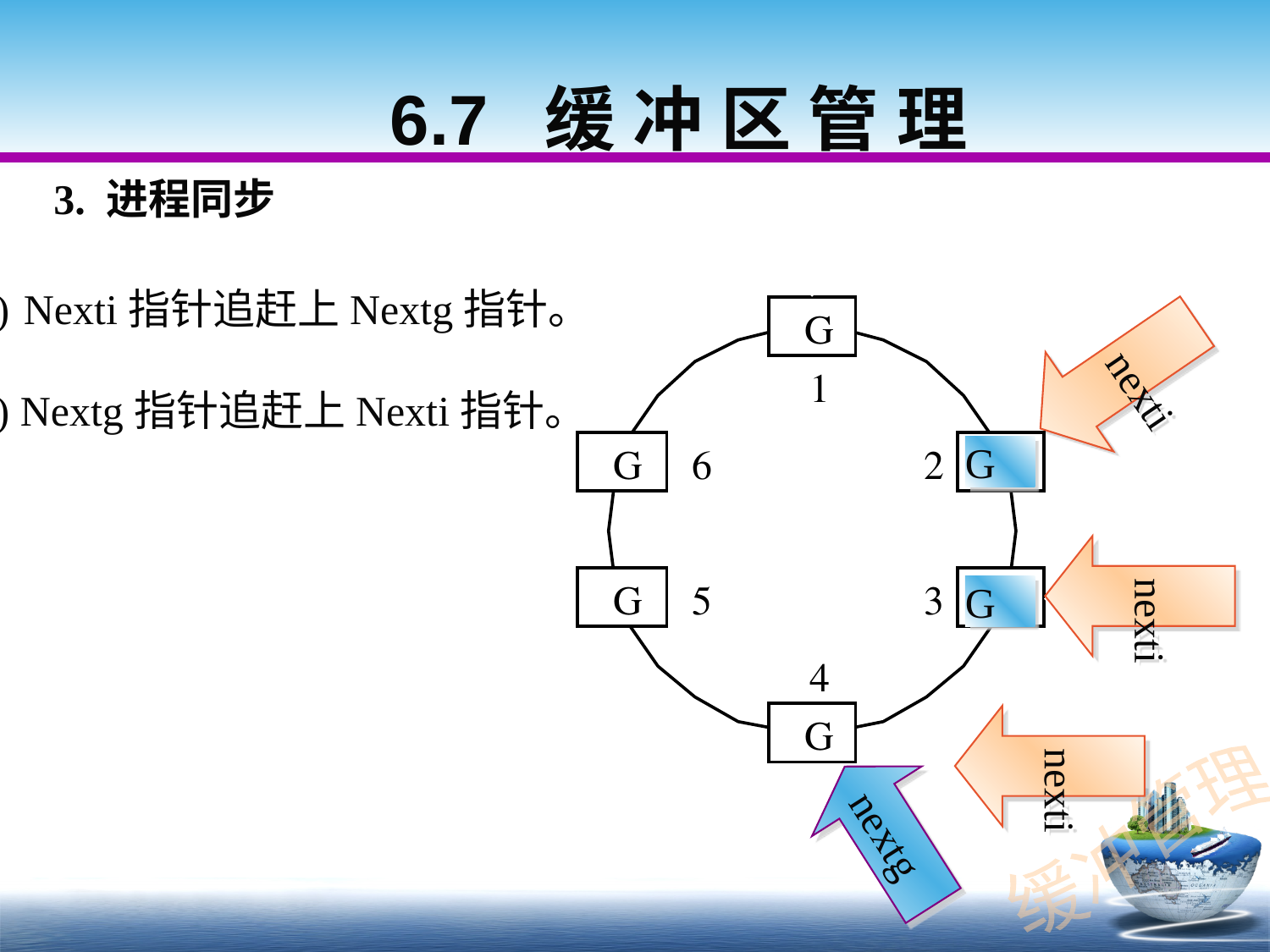

6.7  缓 冲 区 管 理

3. 进程同步

Nexti指针追赶上Nextg指针。

(2) Nextg指针追赶上Nexti指针。
nexti

G

1

G
G
6
2
R
nexti

G
5
3
R
G

4
nexti

G
nextg
缓冲管理